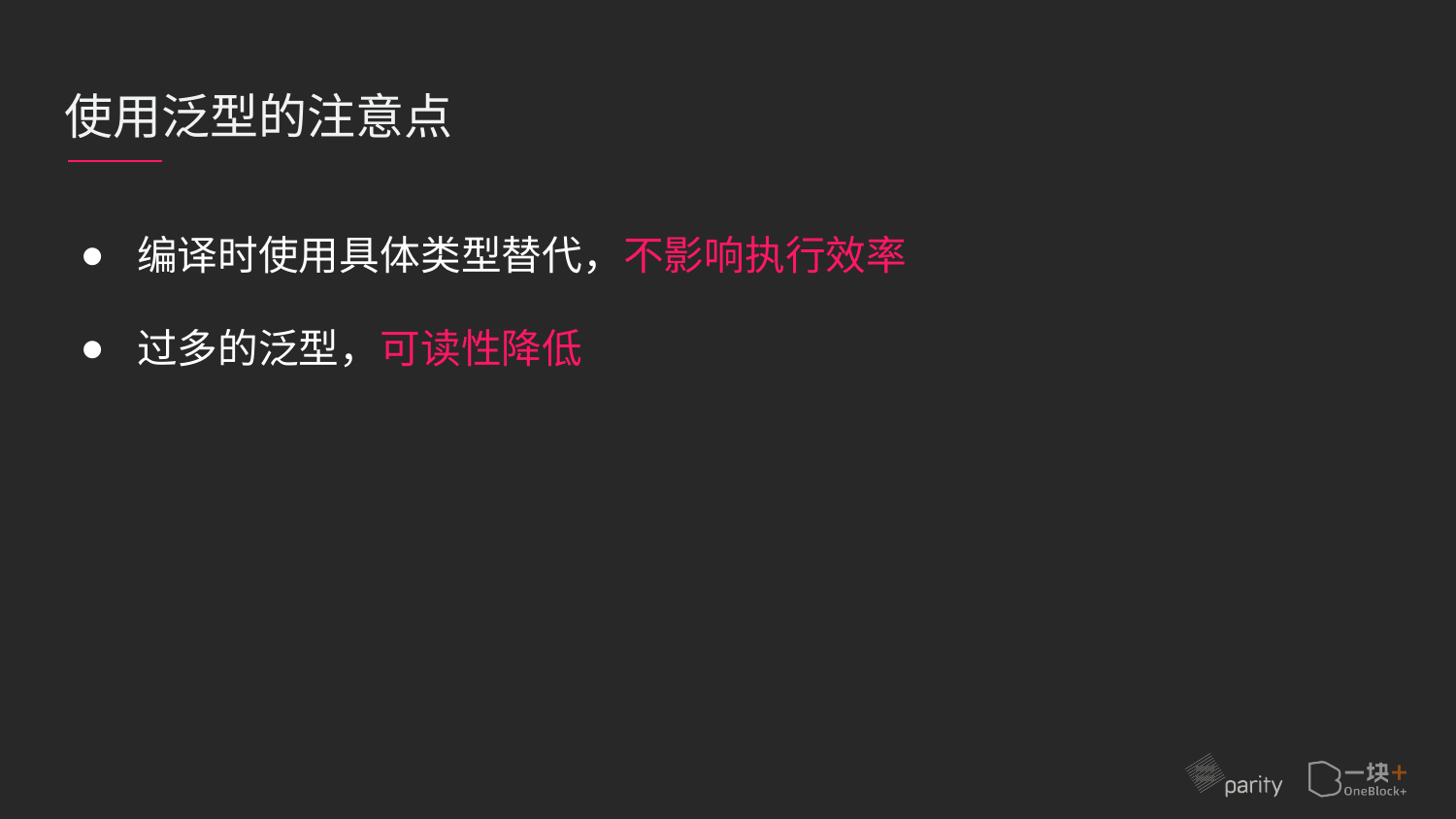

# 使用泛型的注意点
编译时使用具体类型替代，不影响执行效率
过多的泛型，可读性降低